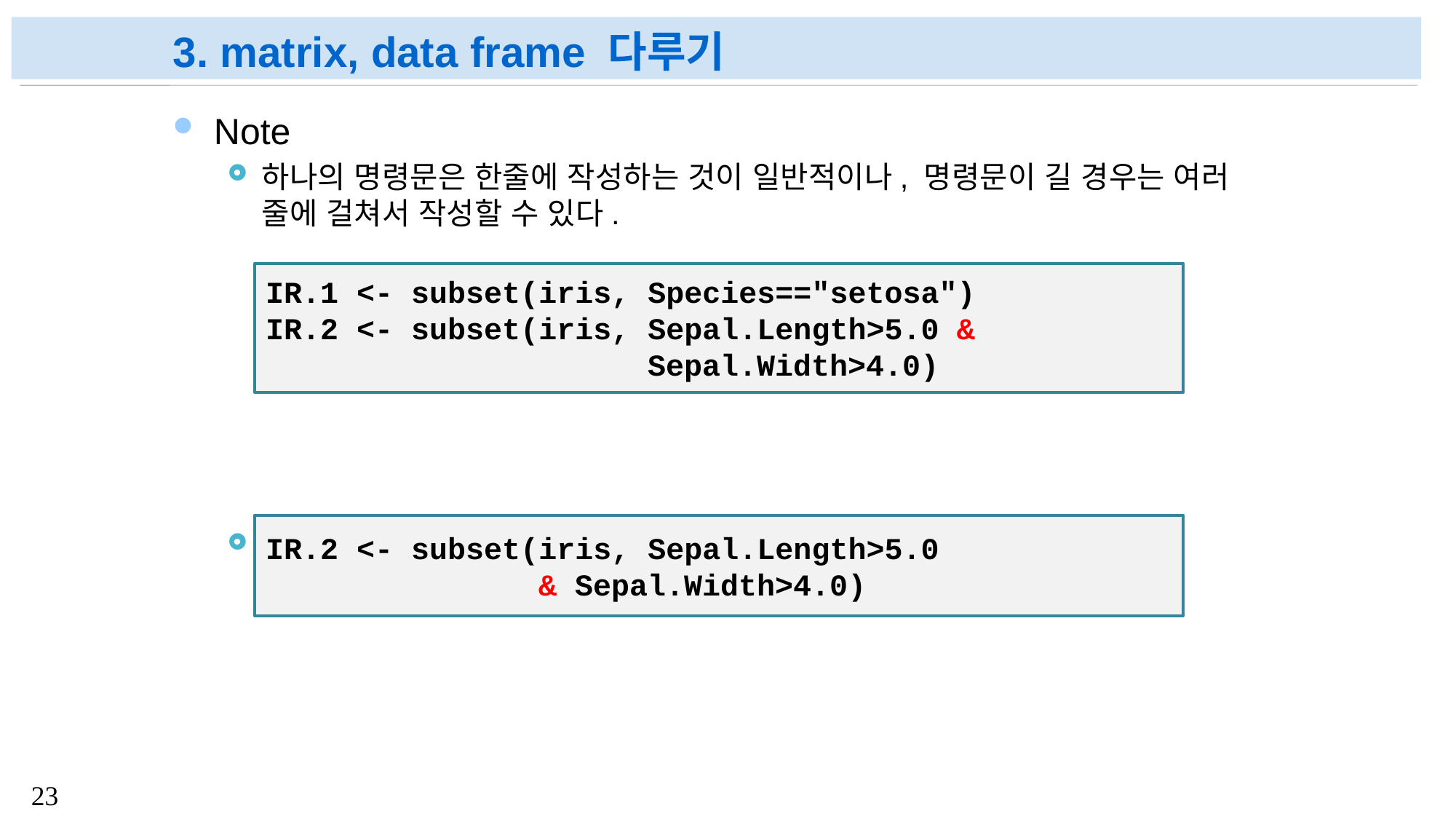

# 3. matrix, data frame 다루기
Note
하나의 명령문은 한줄에 작성하는 것이 일반적이나, 명령문이 길 경우는 여러 줄에 걸쳐서 작성할 수 있다.

바람직하지 않은 작성의 예
IR.1 <- subset(iris, Species=="setosa")
IR.2 <- subset(iris, Sepal.Length>5.0 &
                     Sepal.Width>4.0)
IR.2 <- subset(iris, Sepal.Length>5.0
               & Sepal.Width>4.0)